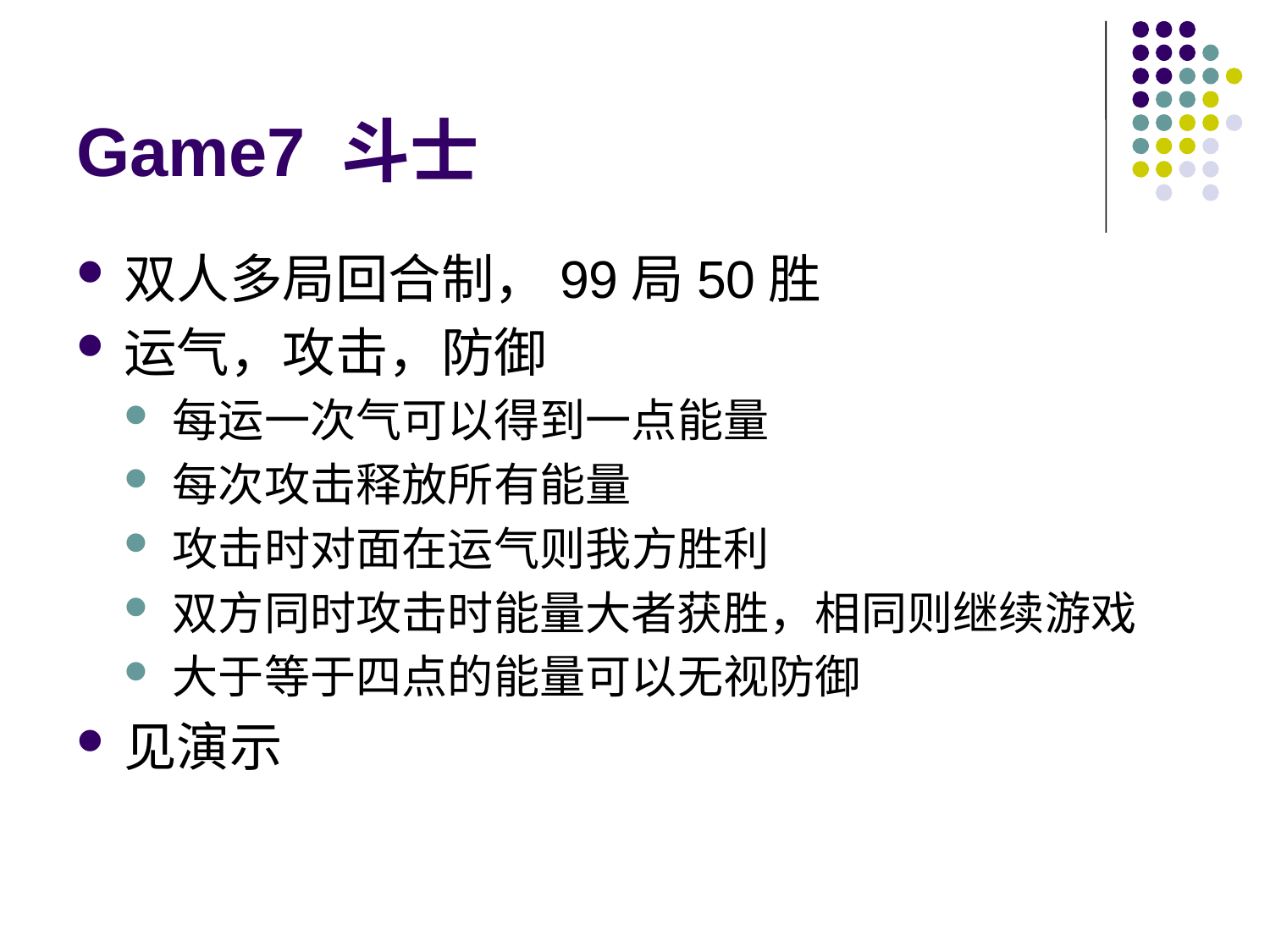

# Game7 斗士
双人多局回合制，99局50胜
运气，攻击，防御
每运一次气可以得到一点能量
每次攻击释放所有能量
攻击时对面在运气则我方胜利
双方同时攻击时能量大者获胜，相同则继续游戏
大于等于四点的能量可以无视防御
见演示